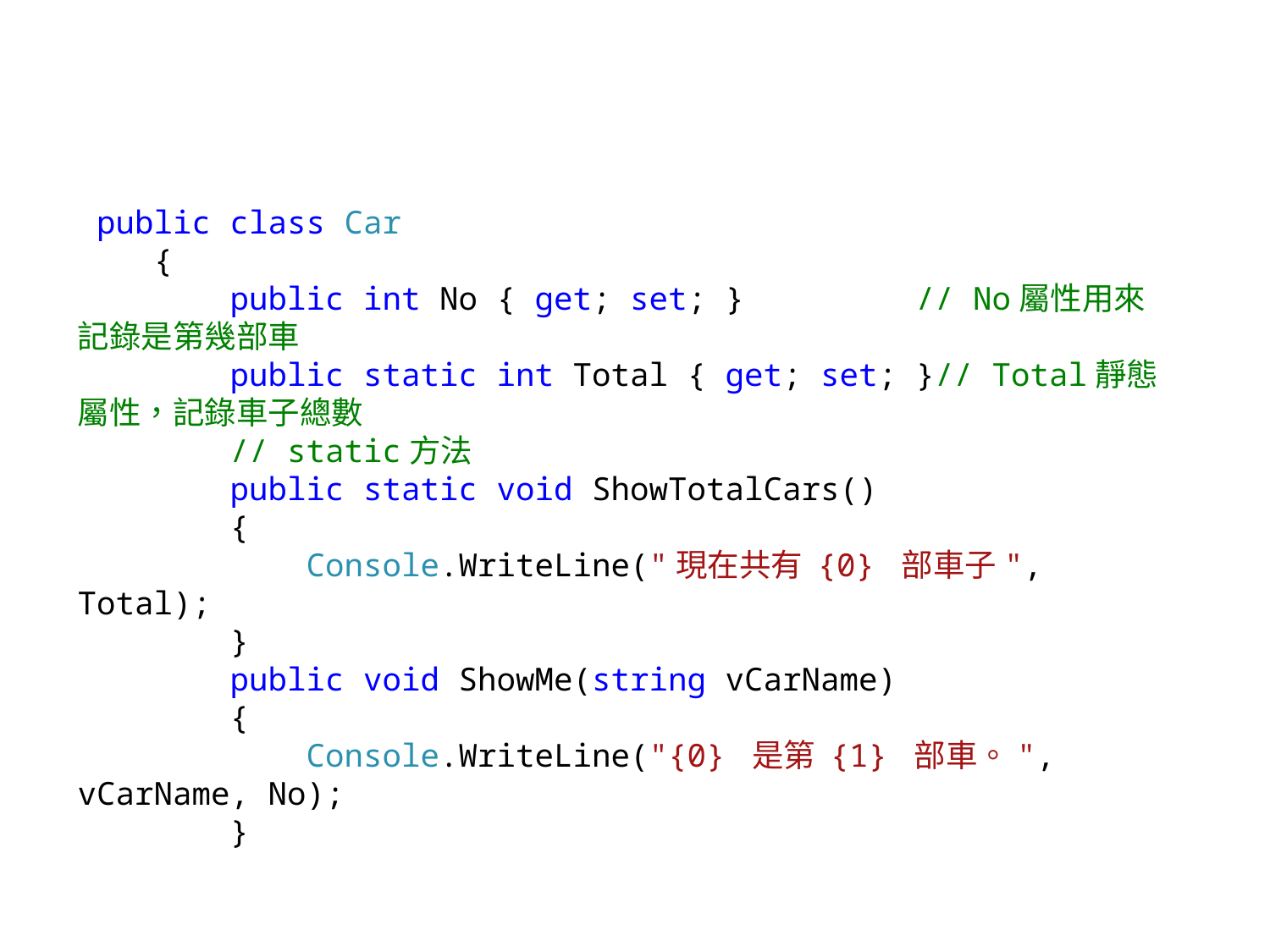

#
例子
 public class Car
    {
        public int No { get; set; }         // No屬性用來記錄是第幾部車
        public static int Total { get; set; }// Total靜態屬性，記錄車子總數
        // static方法
        public static void ShowTotalCars()
        {
            Console.WriteLine("現在共有 {0} 部車子", Total);
        }
        public void ShowMe(string vCarName)
        {
            Console.WriteLine("{0} 是第 {1} 部車。", vCarName, No);
        }